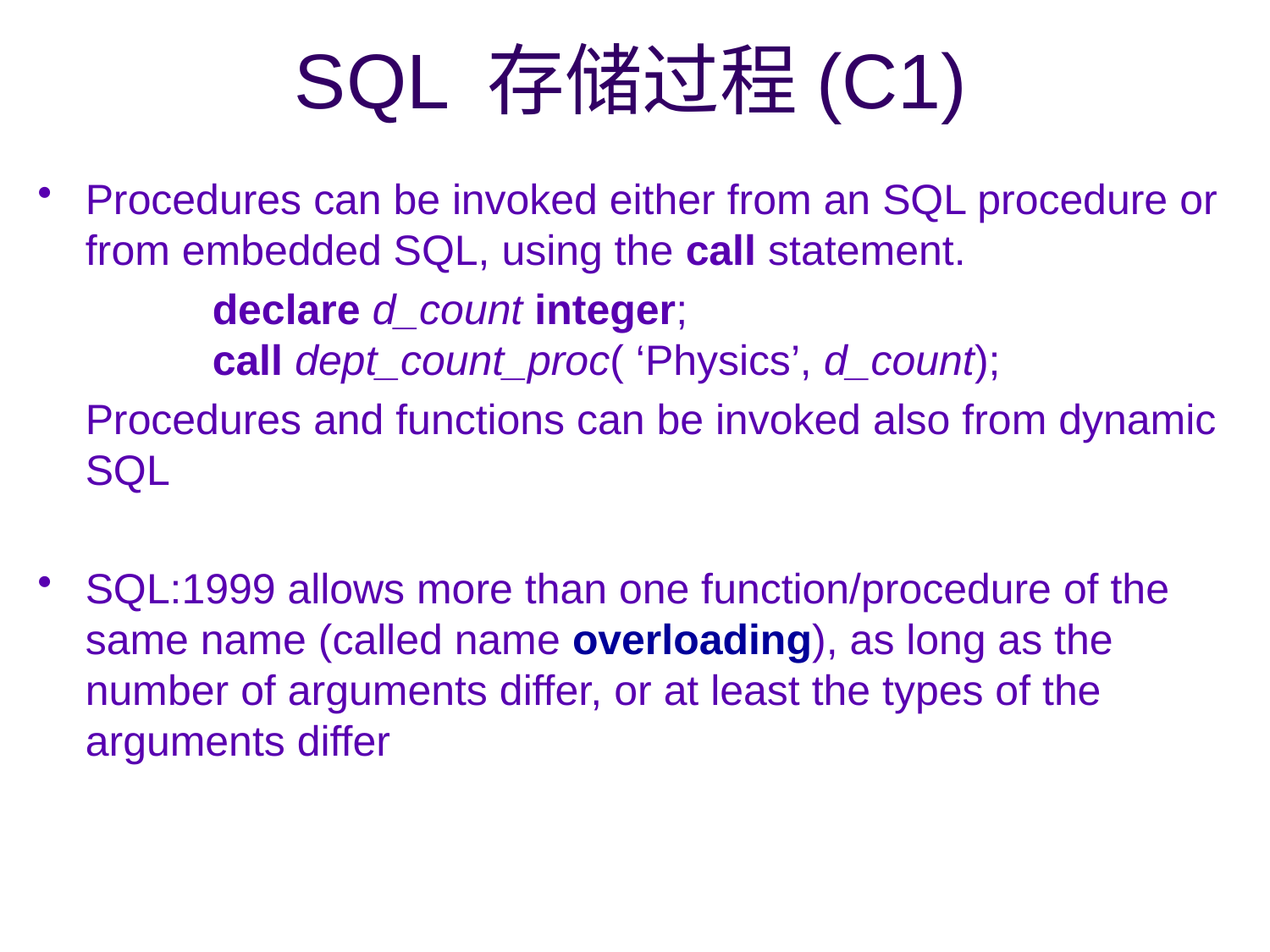

# SQL 存储过程(C1)
Procedures can be invoked either from an SQL procedure or from embedded SQL, using the call statement.
		declare d_count integer;
	call dept_count_proc( ‘Physics’, d_count);
	Procedures and functions can be invoked also from dynamic SQL

SQL:1999 allows more than one function/procedure of the same name (called name overloading), as long as the number of arguments differ, or at least the types of the arguments differ